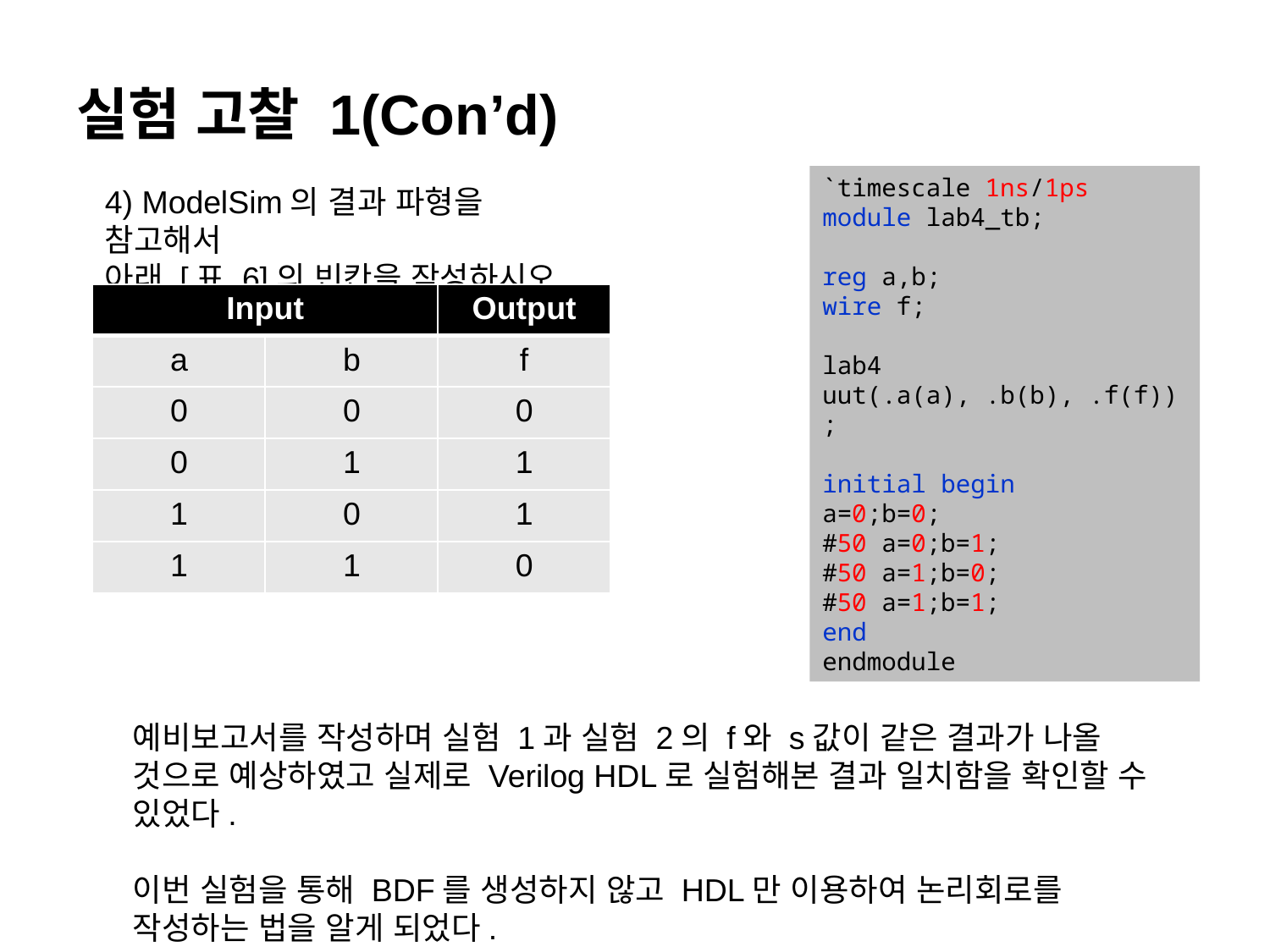

# 실험 고찰 1(Con’d)
`timescale 1ns/1ps
module lab4_tb;

reg a,b;
wire f;

lab4 uut(.a(a), .b(b), .f(f));

initial begin
a=0;b=0;
#50 a=0;b=1;
#50 a=1;b=0;
#50 a=1;b=1;
end
endmodule
4) ModelSim의 결과 파형을 참고해서
아래 [표 6]의 빈칸을 작성하시오
| Input |  | Output |
| --- | --- | --- |
| a | b | f |
| 0 | 0 | 0 |
| 0 | 1 | 1 |
| 1 | 0 | 1 |
| 1 | 1 | 0 |
예비보고서를 작성하며 실험 1과 실험 2의 f와 s값이 같은 결과가 나올 것으로 예상하였고 실제로 Verilog HDL로 실험해본 결과 일치함을 확인할 수 있었다.

이번 실험을 통해 BDF를 생성하지 않고 HDL만 이용하여 논리회로를 작성하는 법을 알게 되었다.